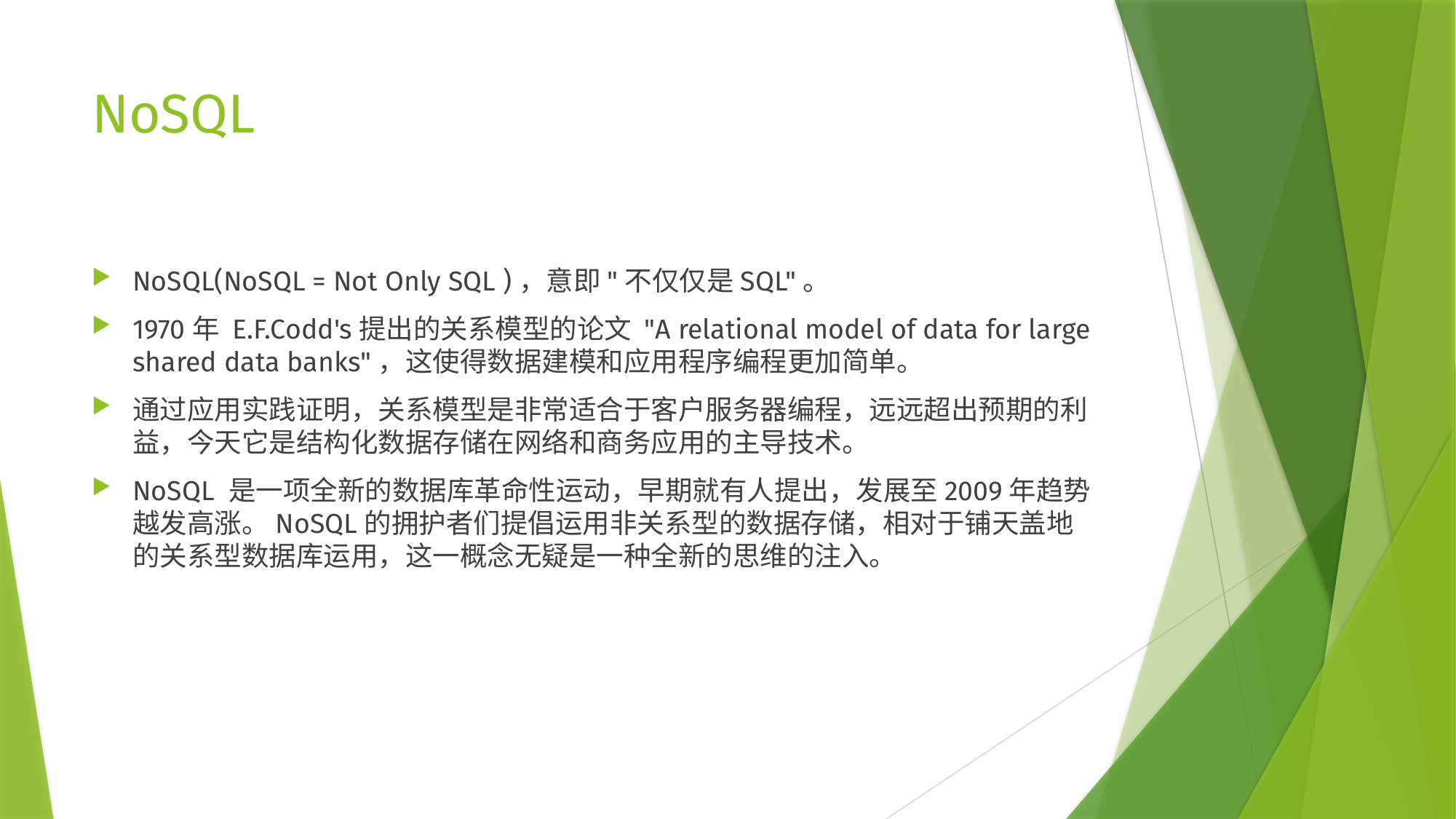

# NoSQL
NoSQL(NoSQL = Not Only SQL )，意即"不仅仅是SQL"。
1970年 E.F.Codd's提出的关系模型的论文 "A relational model of data for large shared data banks"，这使得数据建模和应用程序编程更加简单。
通过应用实践证明，关系模型是非常适合于客户服务器编程，远远超出预期的利益，今天它是结构化数据存储在网络和商务应用的主导技术。
NoSQL 是一项全新的数据库革命性运动，早期就有人提出，发展至2009年趋势越发高涨。NoSQL的拥护者们提倡运用非关系型的数据存储，相对于铺天盖地的关系型数据库运用，这一概念无疑是一种全新的思维的注入。